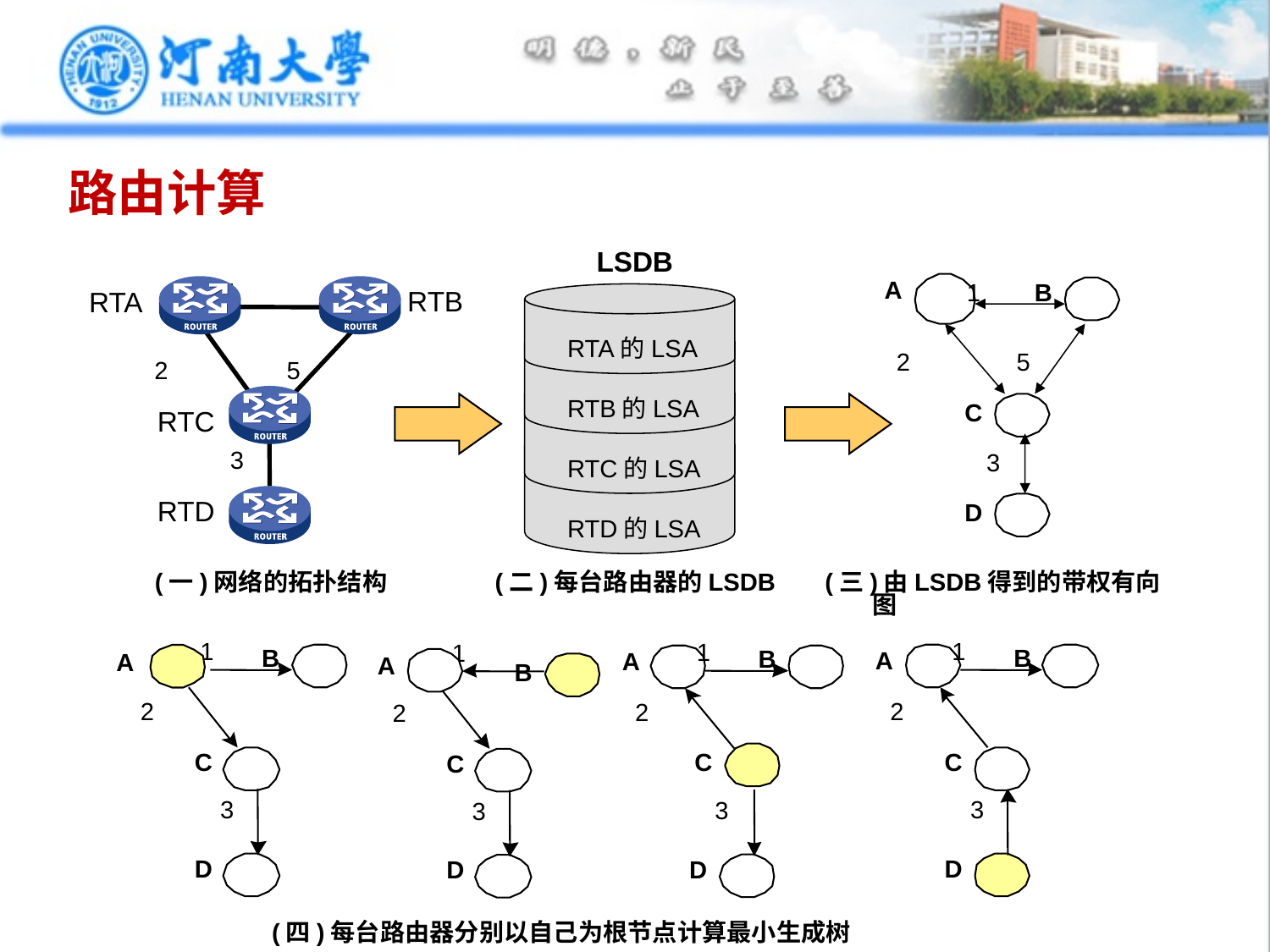

# 路由计算
LSDB

RTB

RTA

A
1

1
B

RTA的LSA

2
5
2
5

RTB的LSA

RTC

C

RTC的LSA
3
3
RTD

RTD的LSA
D
(一)网络的拓扑结构
(二)每台路由器的LSDB
(三)由LSDB得到的带权有向图
1
1
1
1

B
B
B
A
A

A
A

B

2
2
2
2

C
C
C
C

3
3
3
3

D
D
D
D
(四)每台路由器分别以自己为根节点计算最小生成树